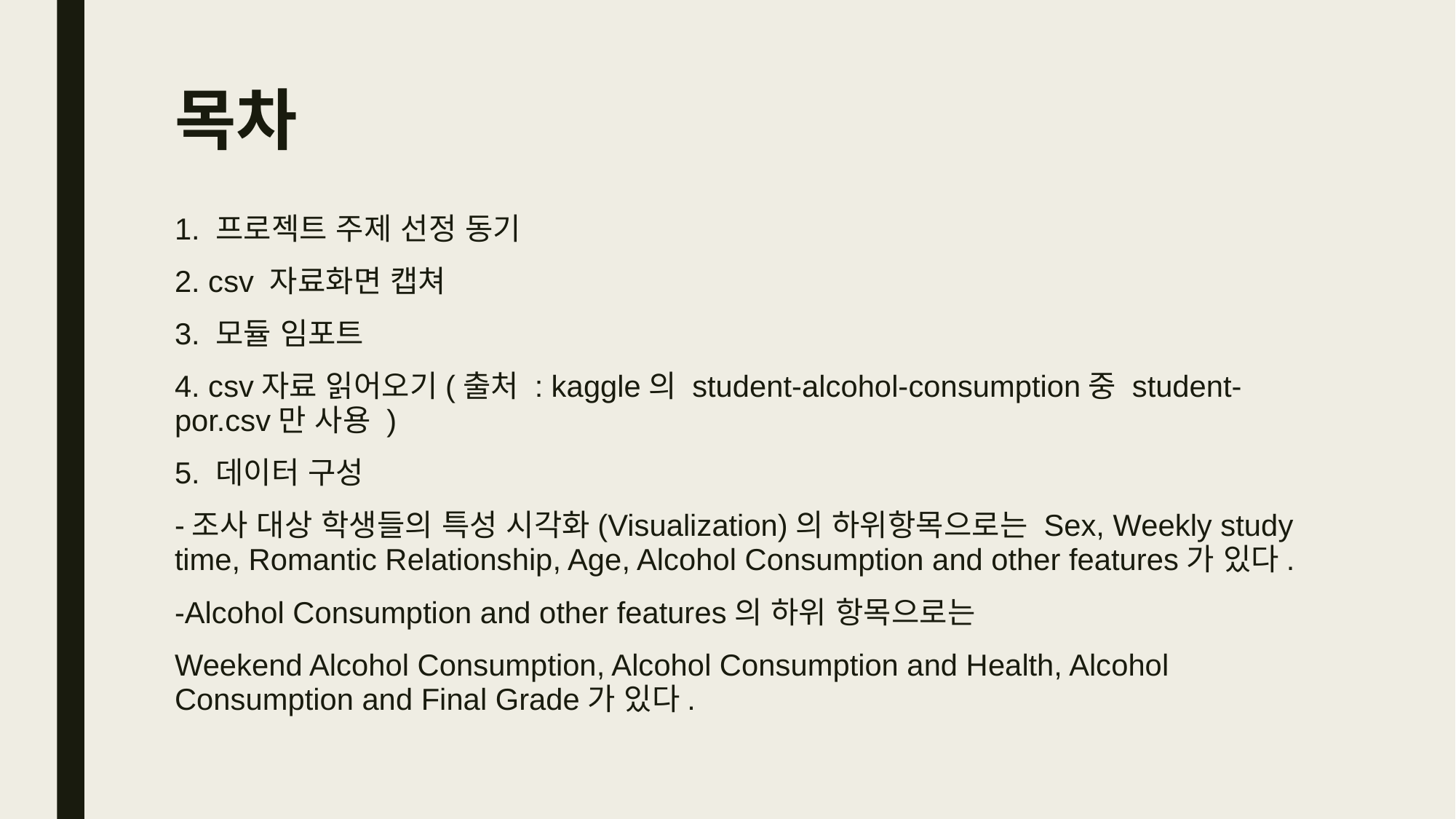

# 목차
1. 프로젝트 주제 선정 동기
2. csv 자료화면 캡쳐
3. 모듈 임포트
4. csv자료 읽어오기(출처 : kaggle의 student-alcohol-consumption중 student-por.csv만 사용 )
5. 데이터 구성
-조사 대상 학생들의 특성 시각화(Visualization)의 하위항목으로는 Sex, Weekly study time, Romantic Relationship, Age, Alcohol Consumption and other features가 있다.
-Alcohol Consumption and other features의 하위 항목으로는
Weekend Alcohol Consumption, Alcohol Consumption and Health, Alcohol Consumption and Final Grade가 있다.